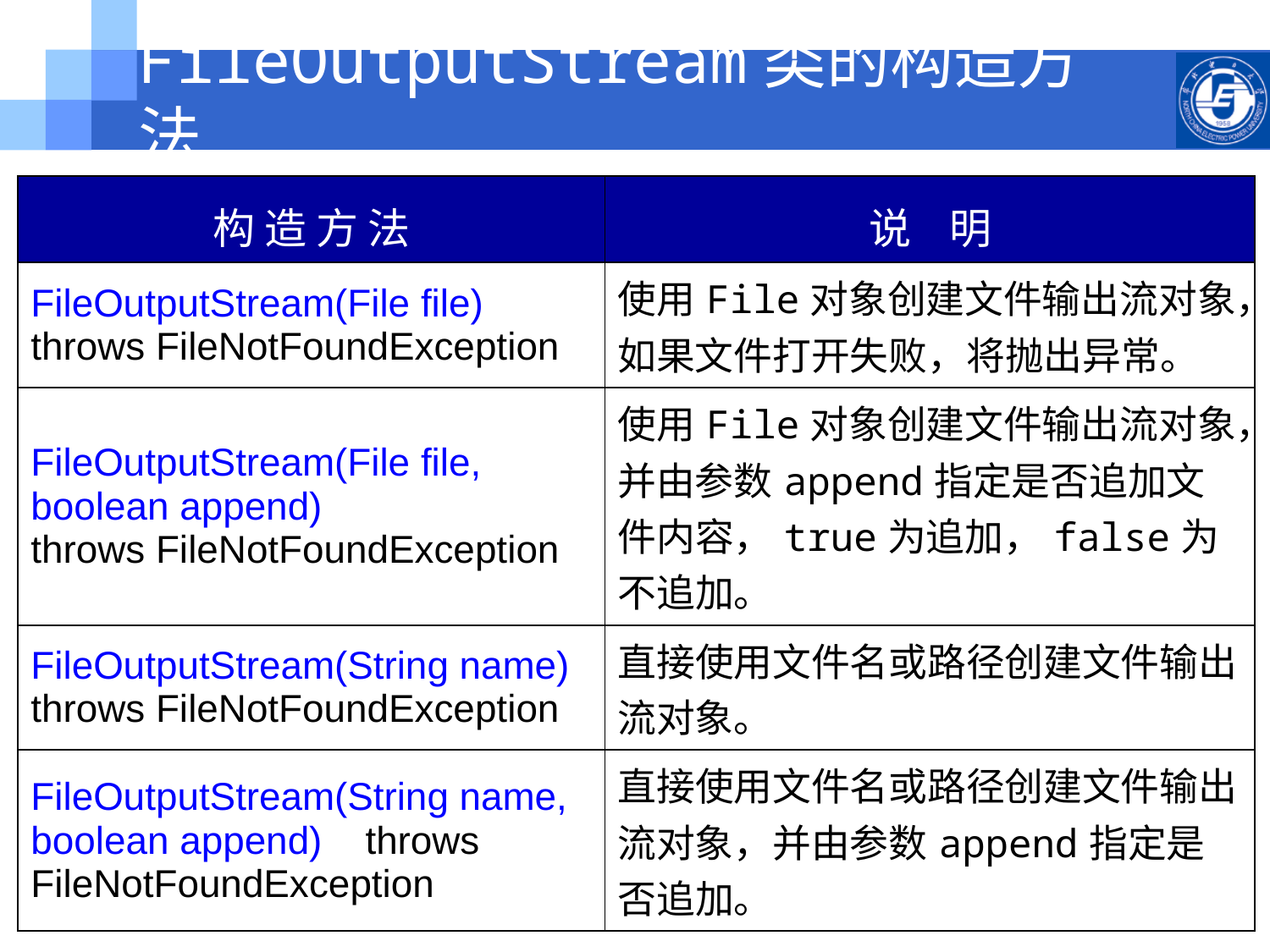

FileOutputStream类的构造方法
| 构 造 方 法 | 说 明 |
| --- | --- |
| FileOutputStream(File file) throws FileNotFoundException | 使用File对象创建文件输出流对象，如果文件打开失败，将抛出异常。 |
| FileOutputStream(File file, boolean append) throws FileNotFoundException | 使用File对象创建文件输出流对象，并由参数append指定是否追加文件内容，true为追加，false为不追加。 |
| FileOutputStream(String name) throws FileNotFoundException | 直接使用文件名或路径创建文件输出流对象。 |
| FileOutputStream(String name, boolean append) throws FileNotFoundException | 直接使用文件名或路径创建文件输出流对象，并由参数append指定是否追加。 |